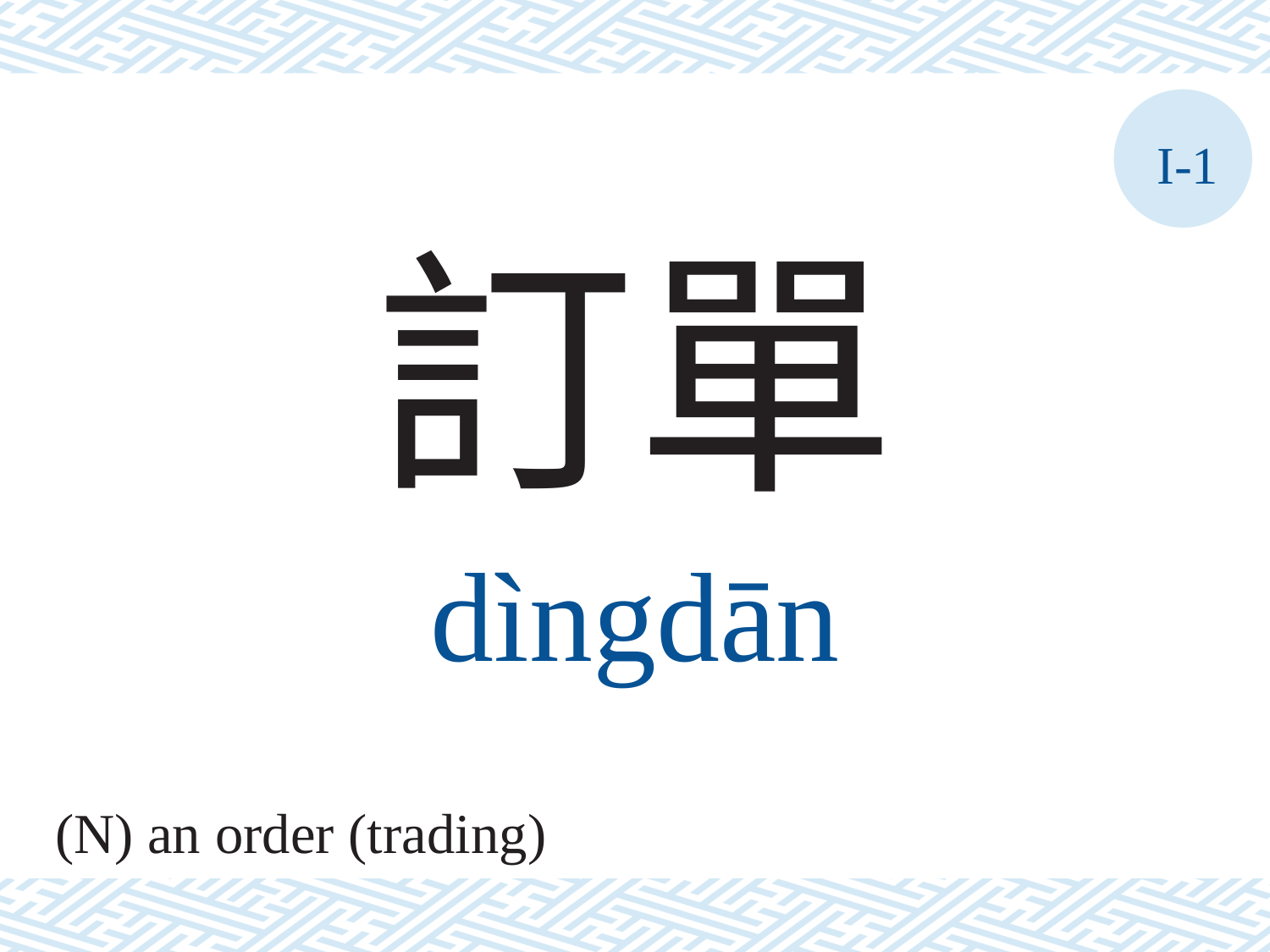

I-1
訂單
dìngdān
(N) an order (trading)